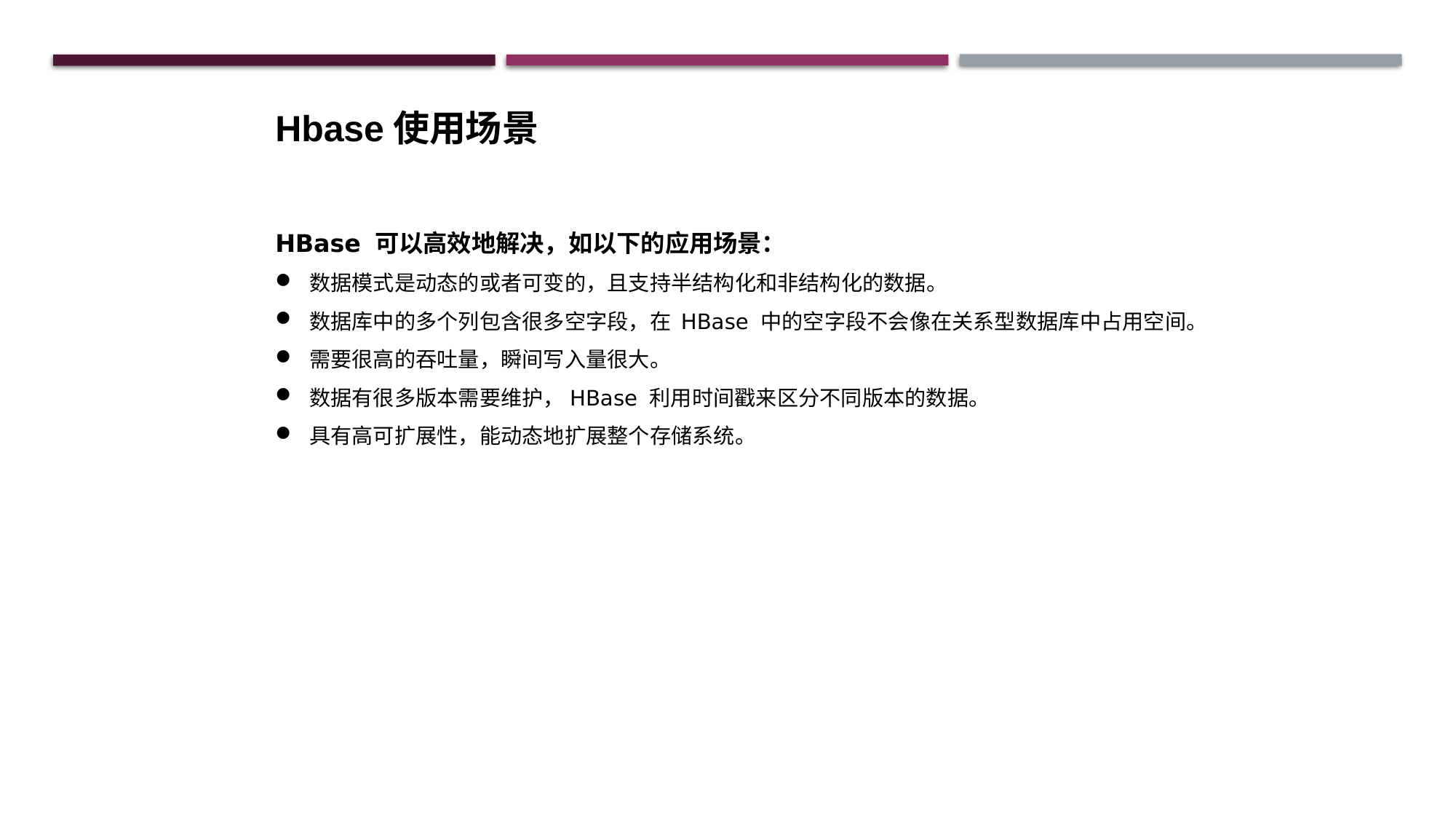

Hbase使用场景
HBase 可以高效地解决，如以下的应用场景：
数据模式是动态的或者可变的，且支持半结构化和非结构化的数据。
数据库中的多个列包含很多空字段，在 HBase 中的空字段不会像在关系型数据库中占用空间。
需要很高的吞吐量，瞬间写入量很大。
数据有很多版本需要维护，HBase 利用时间戳来区分不同版本的数据。
具有高可扩展性，能动态地扩展整个存储系统。